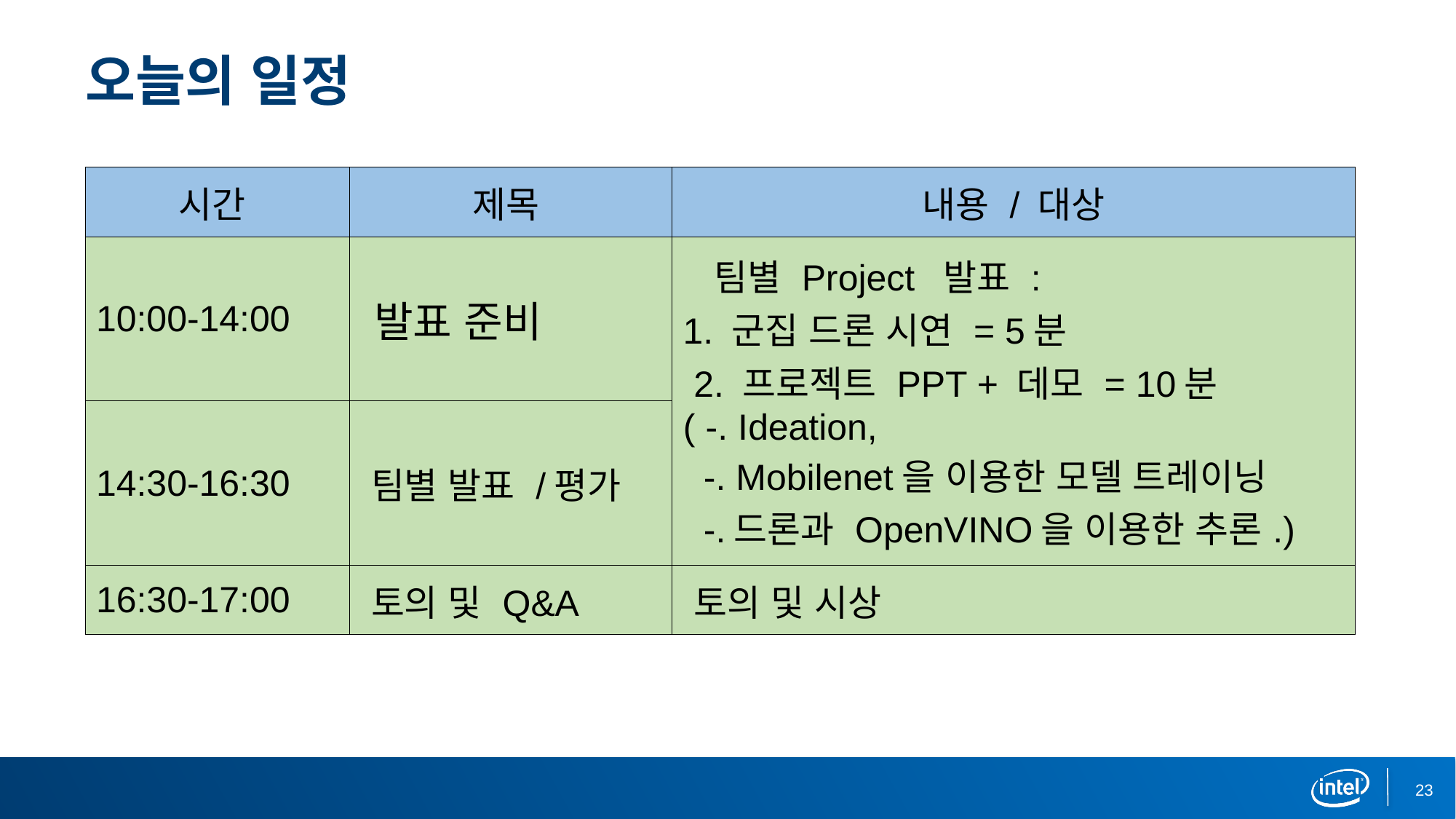

# 오늘의 일정
| 시간 | 제목 | 내용 / 대상 |
| --- | --- | --- |
| 10:00-14:00 | 발표 준비 | 팀별 Project 발표 : 1. 군집 드론 시연 = 5분 2. 프로젝트 PPT + 데모 = 10분 ( -. Ideation, -. Mobilenet을 이용한 모델 트레이닝 -.드론과 OpenVINO을 이용한 추론.) |
| 14:30-16:30 | 팀별 발표 /평가 |  |
| 16:30-17:00 | 토의 및 Q&A | 토의 및 시상 |
23